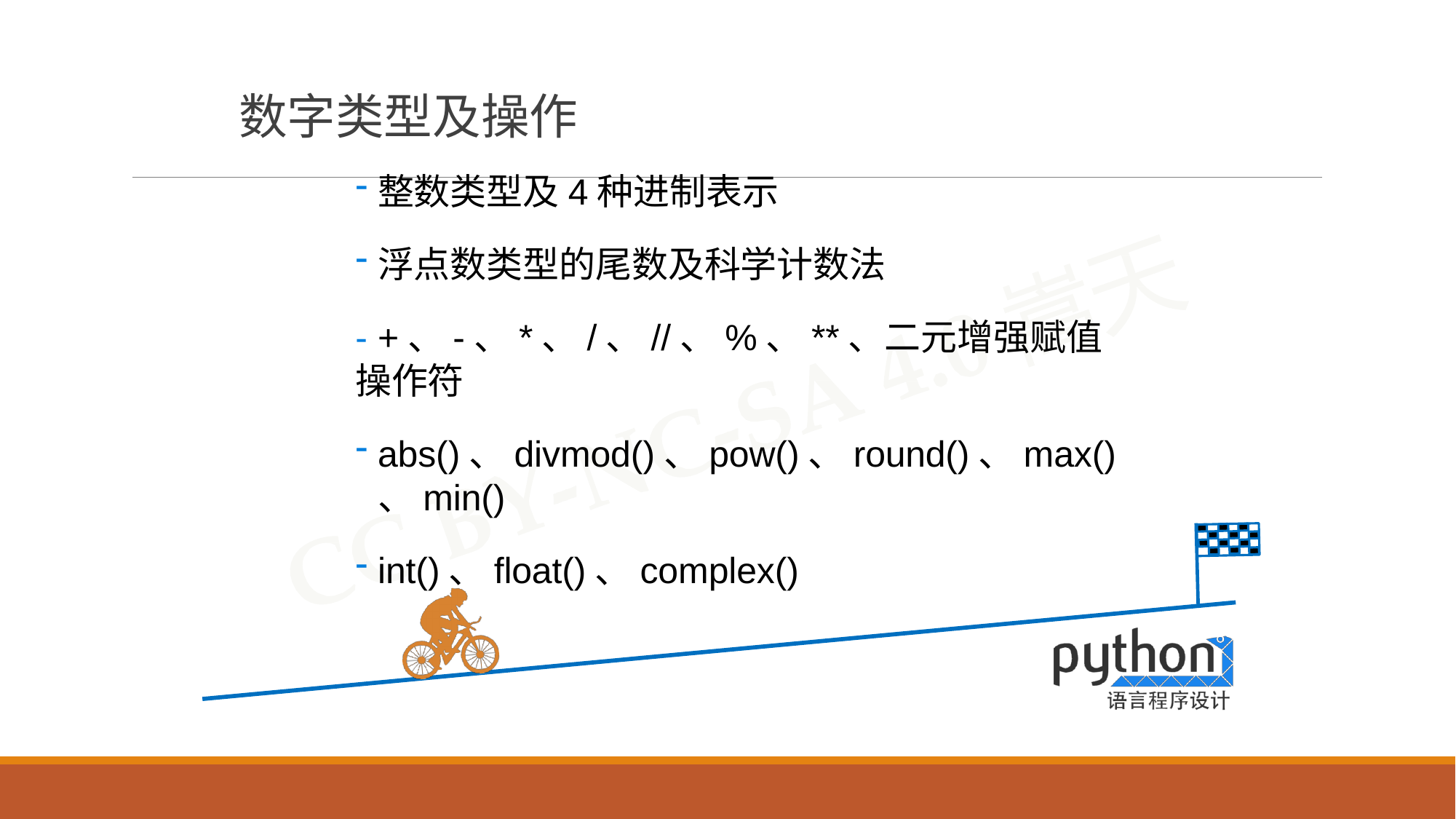

# 数字类型及操作
整数类型及4种进制表示
浮点数类型的尾数及科学计数法
- +、-、*、/、//、%、**、二元增强赋值操作符
abs()、divmod()、pow()、round()、max()、min()
int()、float()、complex()